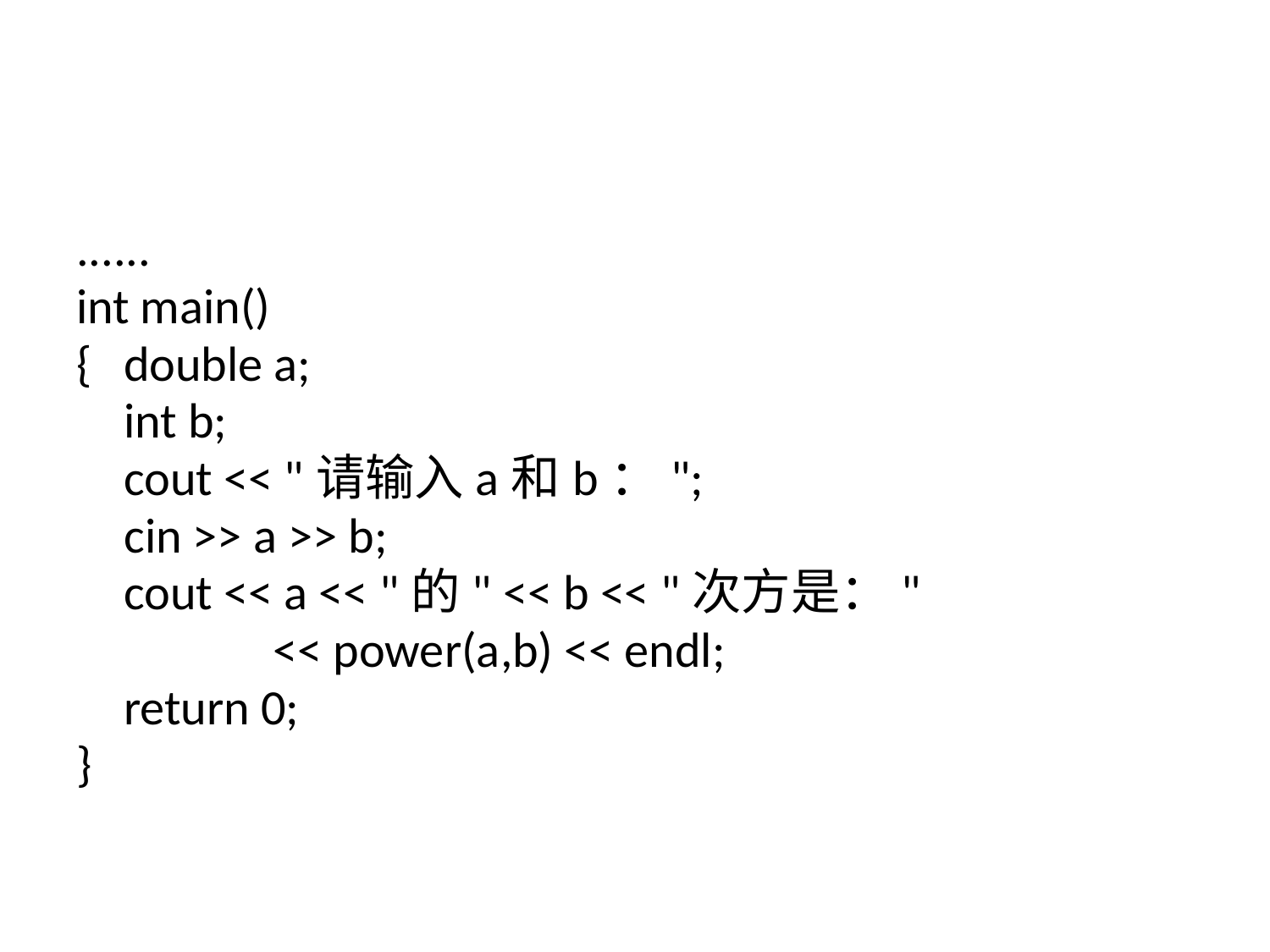

#
......
int main()
{	double a;
	int b;
	cout << "请输入a和b：";
	cin >> a >> b;
	cout << a << "的" << b << "次方是："
		  << power(a,b) << endl;
	return 0;
}